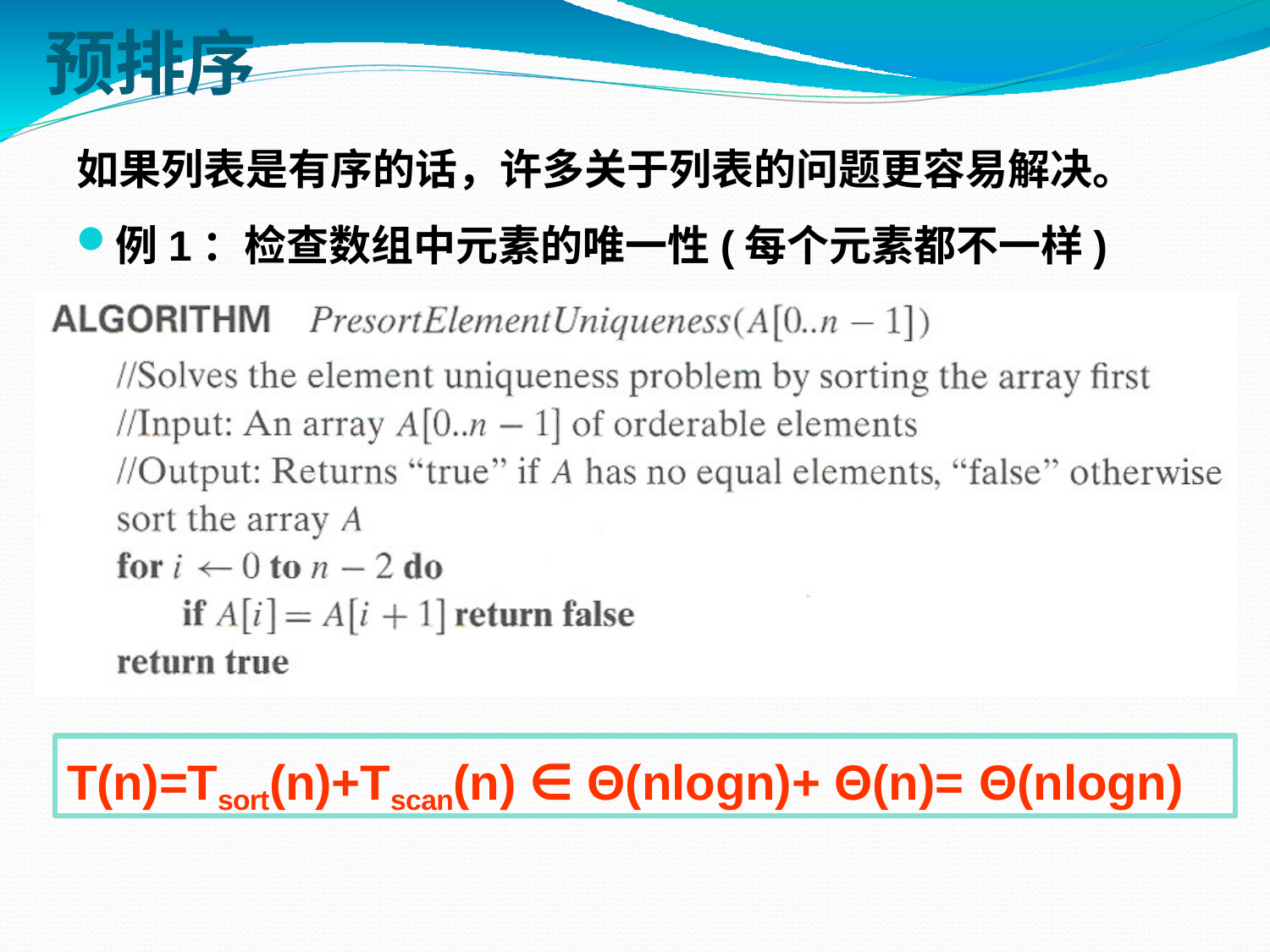

# 预排序
如果列表是有序的话，许多关于列表的问题更容易解决。
例1：检查数组中元素的唯一性(每个元素都不一样)

T(n)=Tsort(n)+Tscan(n) ∈ Θ(nlogn)+ Θ(n)= Θ(nlogn)